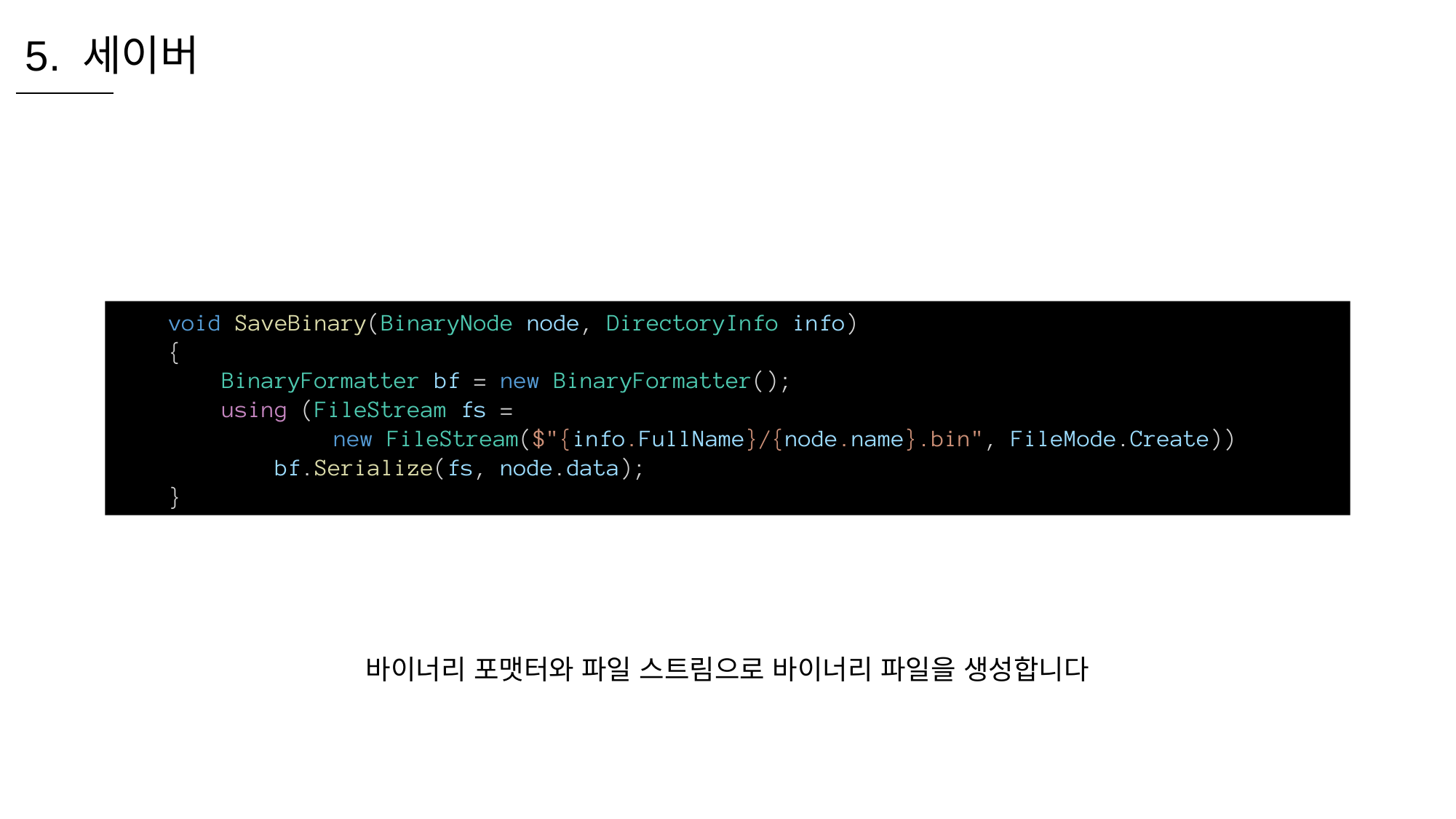

5. 세이버
    void SaveBinary(BinaryNode node, DirectoryInfo info)
    {
        BinaryFormatter bf = new BinaryFormatter();
        using (FileStream fs =
		new FileStream($"{info.FullName}/{node.name}.bin", FileMode.Create))
            bf.Serialize(fs, node.data);
    }
바이너리 포맷터와 파일 스트림으로 바이너리 파일을 생성합니다